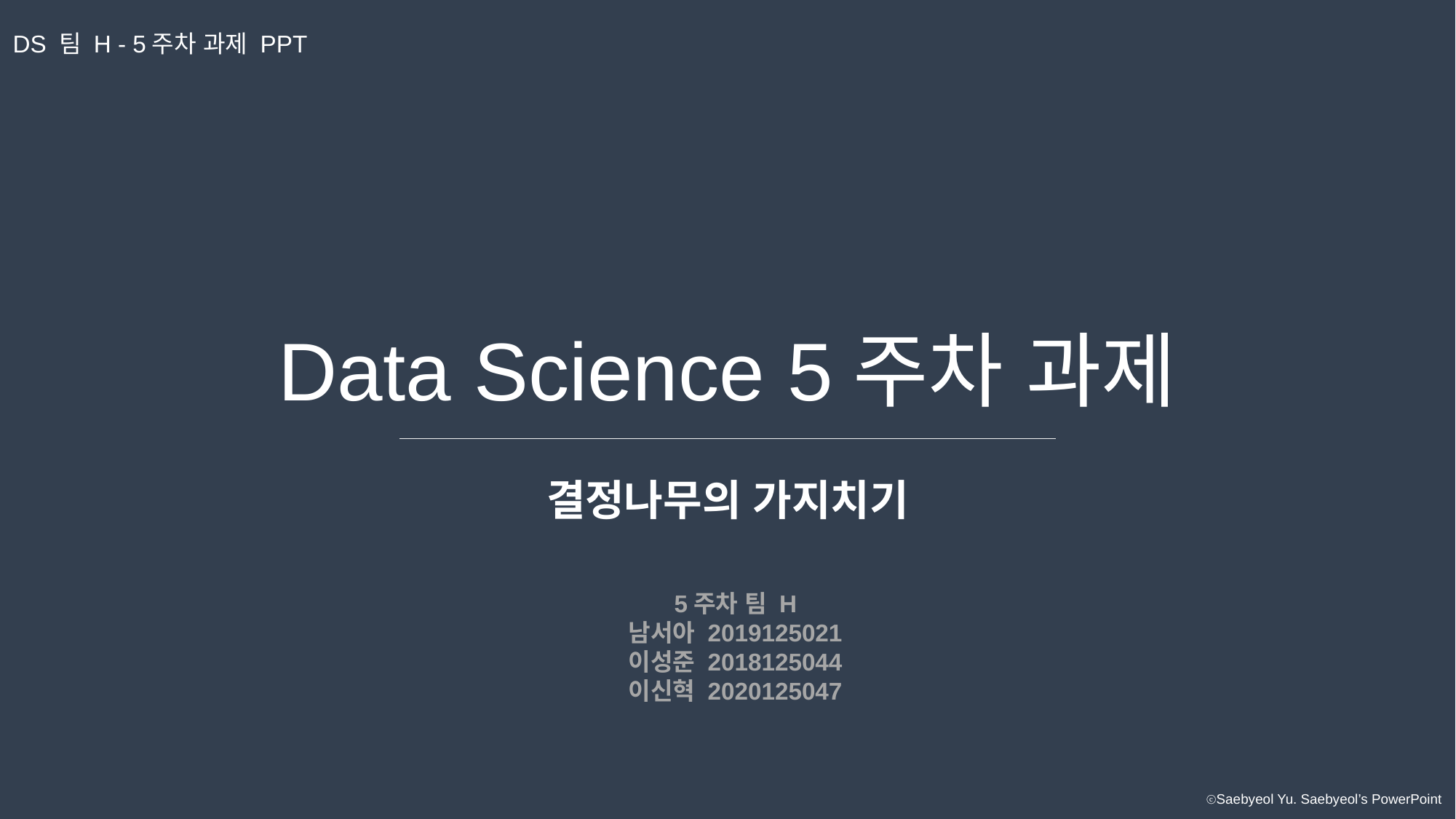

DS 팀 H - 5주차 과제 PPT
Data Science 5주차 과제
결정나무의 가지치기
5주차 팀 H
남서아 2019125021
이성준 2018125044
이신혁 2020125047